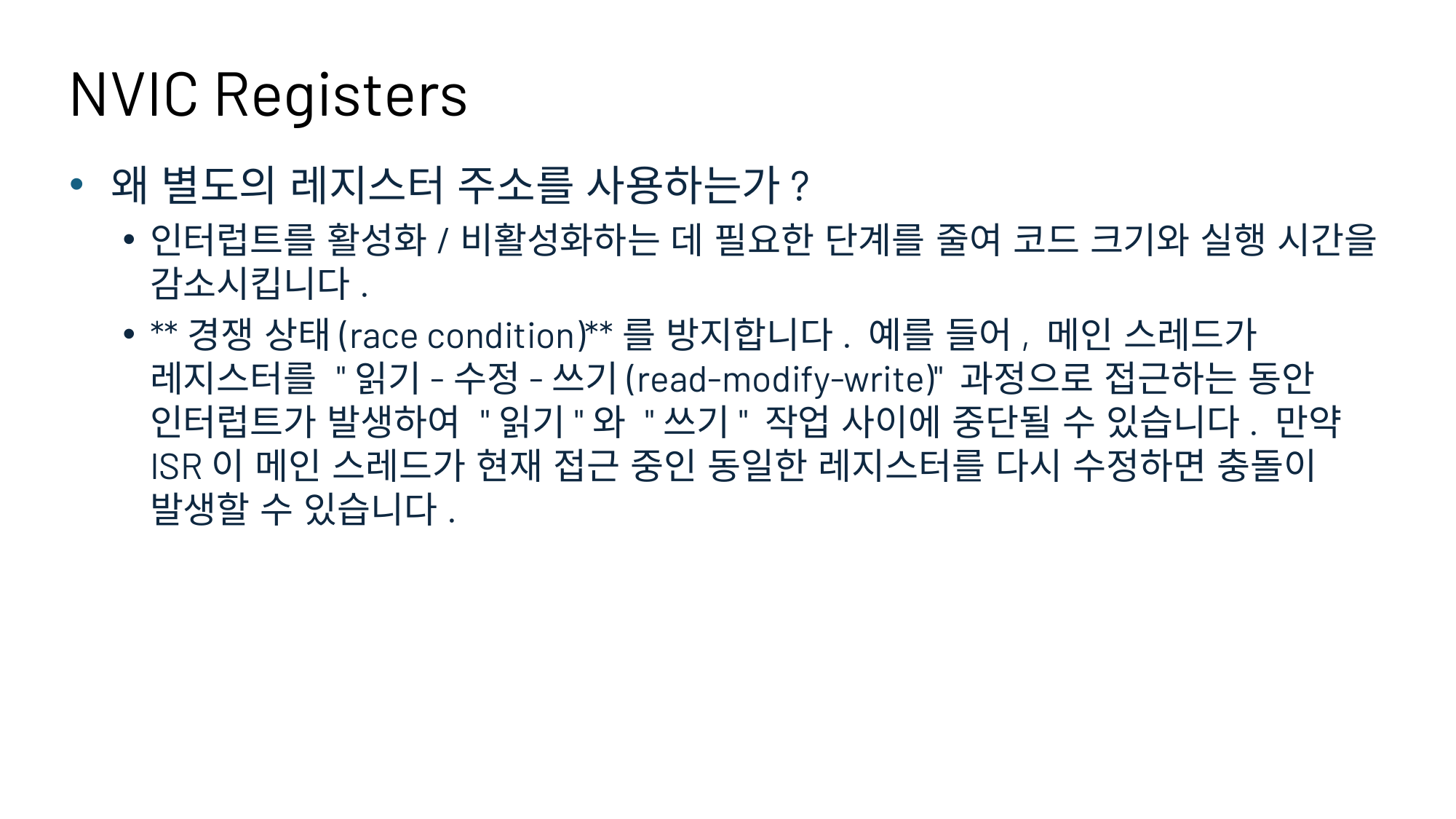

# NVIC Registers
왜 별도의 레지스터 주소를 사용하는가?
인터럽트를 활성화/비활성화하는 데 필요한 단계를 줄여 코드 크기와 실행 시간을 감소시킵니다.
**경쟁 상태(race condition)**를 방지합니다. 예를 들어, 메인 스레드가 레지스터를 "읽기-수정-쓰기(read-modify-write)" 과정으로 접근하는 동안 인터럽트가 발생하여 "읽기"와 "쓰기" 작업 사이에 중단될 수 있습니다. 만약 ISR이 메인 스레드가 현재 접근 중인 동일한 레지스터를 다시 수정하면 충돌이 발생할 수 있습니다.